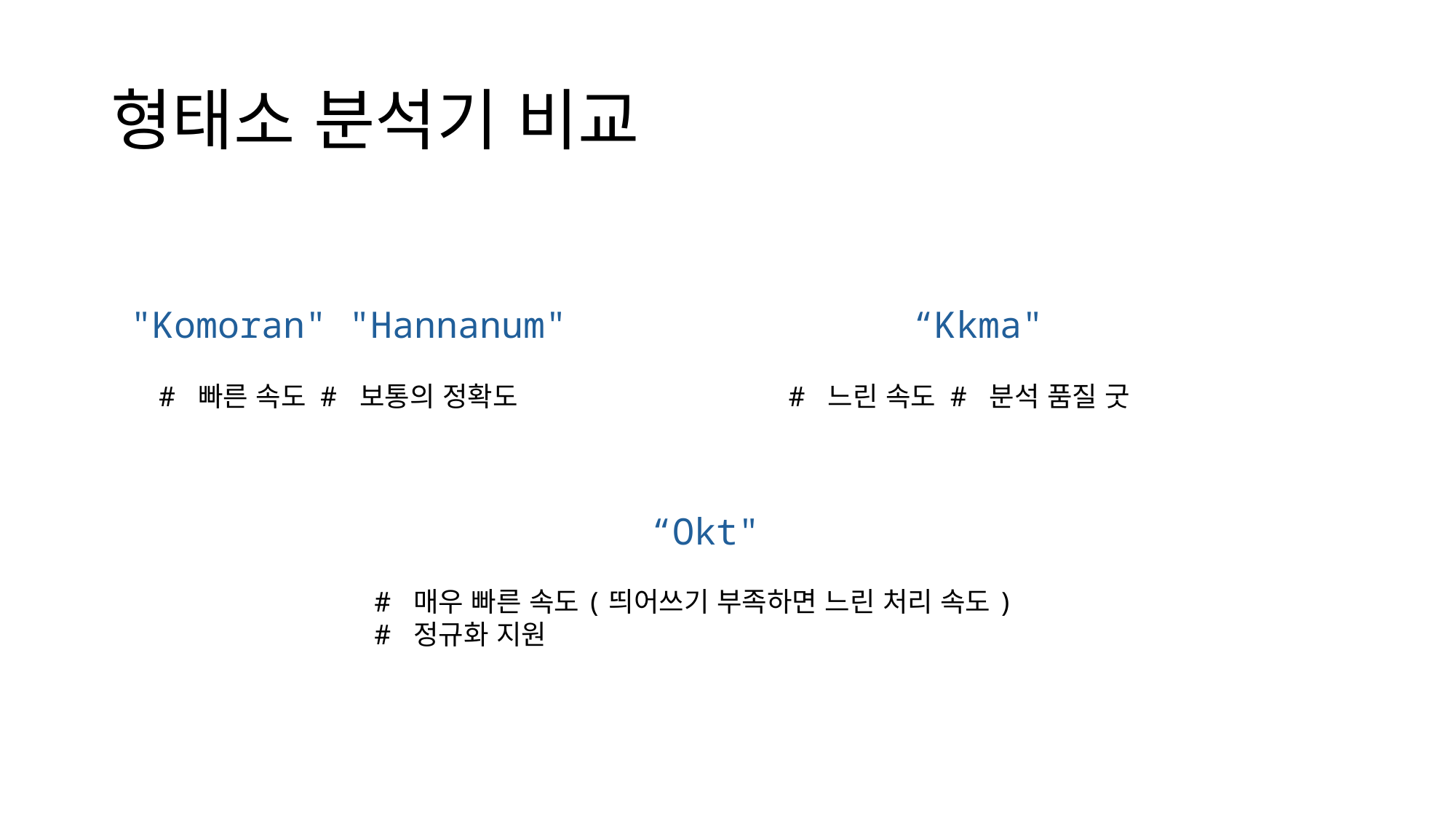

# 형태소 분석기 비교
"Komoran" "Hannanum"
“Kkma"
# 빠른 속도 # 보통의 정확도
# 느린 속도 # 분석 품질 굿
“Okt"
# 매우 빠른 속도(띄어쓰기 부족하면 느린 처리 속도)
# 정규화 지원